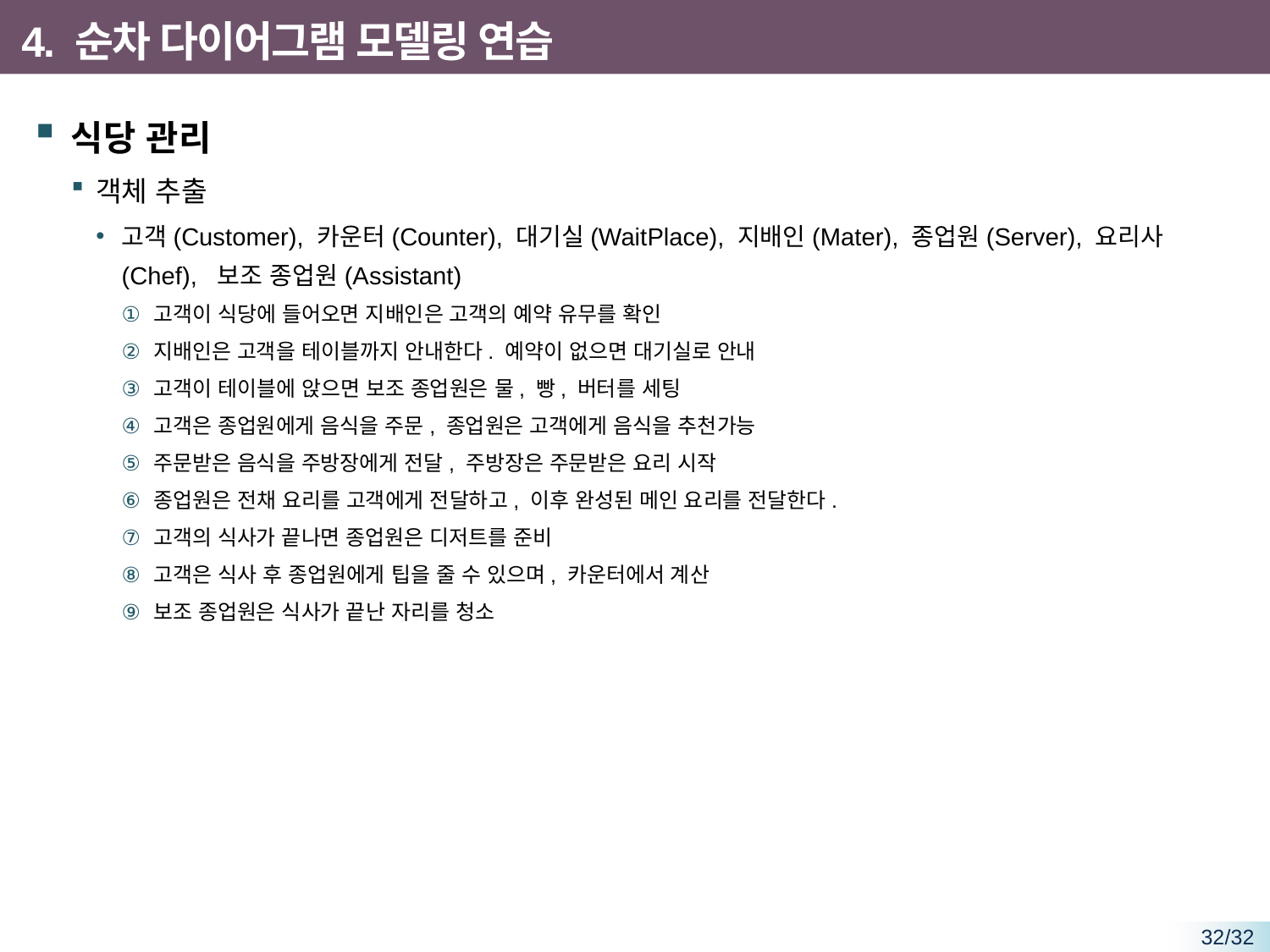

# 4. 순차 다이어그램 모델링 연습
식당 관리
객체 추출
고객(Customer), 카운터(Counter), 대기실(WaitPlace), 지배인(Mater), 종업원(Server), 요리사(Chef),  보조 종업원(Assistant)
고객이 식당에 들어오면 지배인은 고객의 예약 유무를 확인
지배인은 고객을 테이블까지 안내한다. 예약이 없으면 대기실로 안내
고객이 테이블에 앉으면 보조 종업원은 물, 빵, 버터를 세팅
고객은 종업원에게 음식을 주문, 종업원은 고객에게 음식을 추천가능
주문받은 음식을 주방장에게 전달, 주방장은 주문받은 요리 시작
종업원은 전채 요리를 고객에게 전달하고, 이후 완성된 메인 요리를 전달한다.
고객의 식사가 끝나면 종업원은 디저트를 준비
고객은 식사 후 종업원에게 팁을 줄 수 있으며, 카운터에서 계산
보조 종업원은 식사가 끝난 자리를 청소